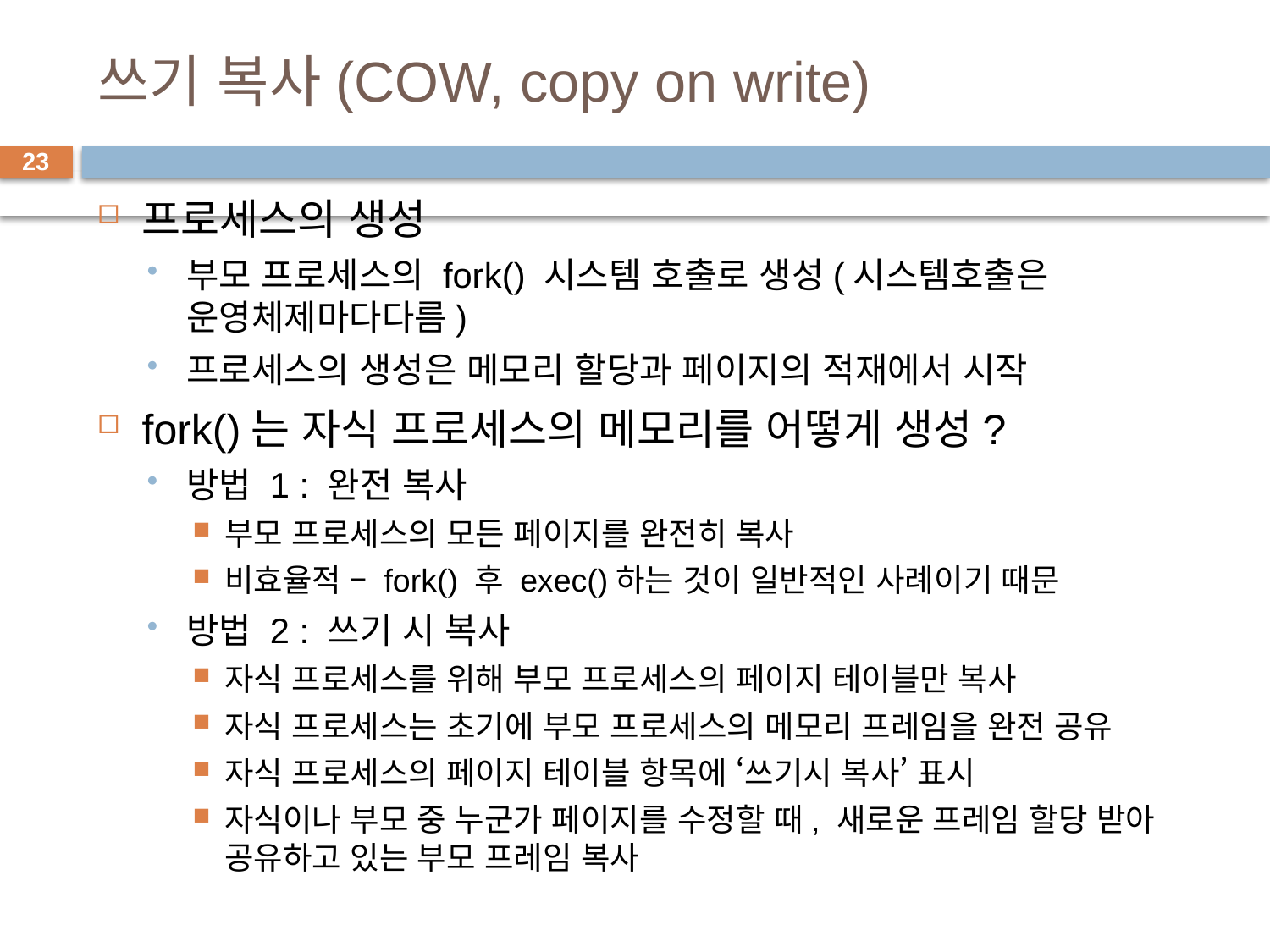

# 쓰기 복사(COW, copy on write)
23
프로세스의 생성
부모 프로세스의 fork() 시스템 호출로 생성(시스템호출은 운영체제마다다름)
프로세스의 생성은 메모리 할당과 페이지의 적재에서 시작
fork()는 자식 프로세스의 메모리를 어떻게 생성?
방법 1 : 완전 복사
부모 프로세스의 모든 페이지를 완전히 복사
비효율적 – fork() 후 exec()하는 것이 일반적인 사례이기 때문
방법 2 : 쓰기 시 복사
자식 프로세스를 위해 부모 프로세스의 페이지 테이블만 복사
자식 프로세스는 초기에 부모 프로세스의 메모리 프레임을 완전 공유
자식 프로세스의 페이지 테이블 항목에 ‘쓰기시 복사’ 표시
자식이나 부모 중 누군가 페이지를 수정할 때, 새로운 프레임 할당 받아 공유하고 있는 부모 프레임 복사